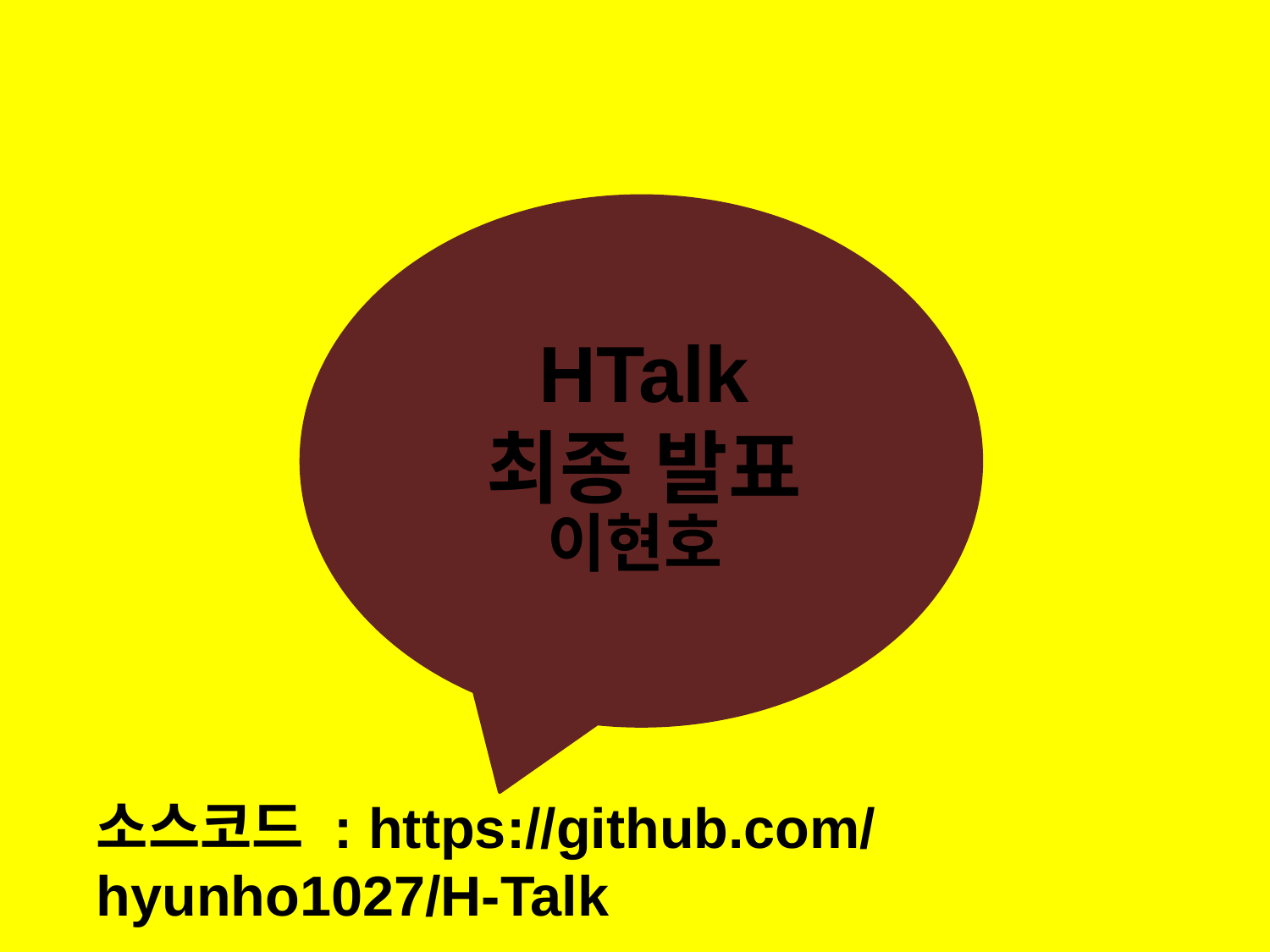

# HTalk 최종 발표
이현호
소스코드 : https://github.com/hyunho1027/H-Talk